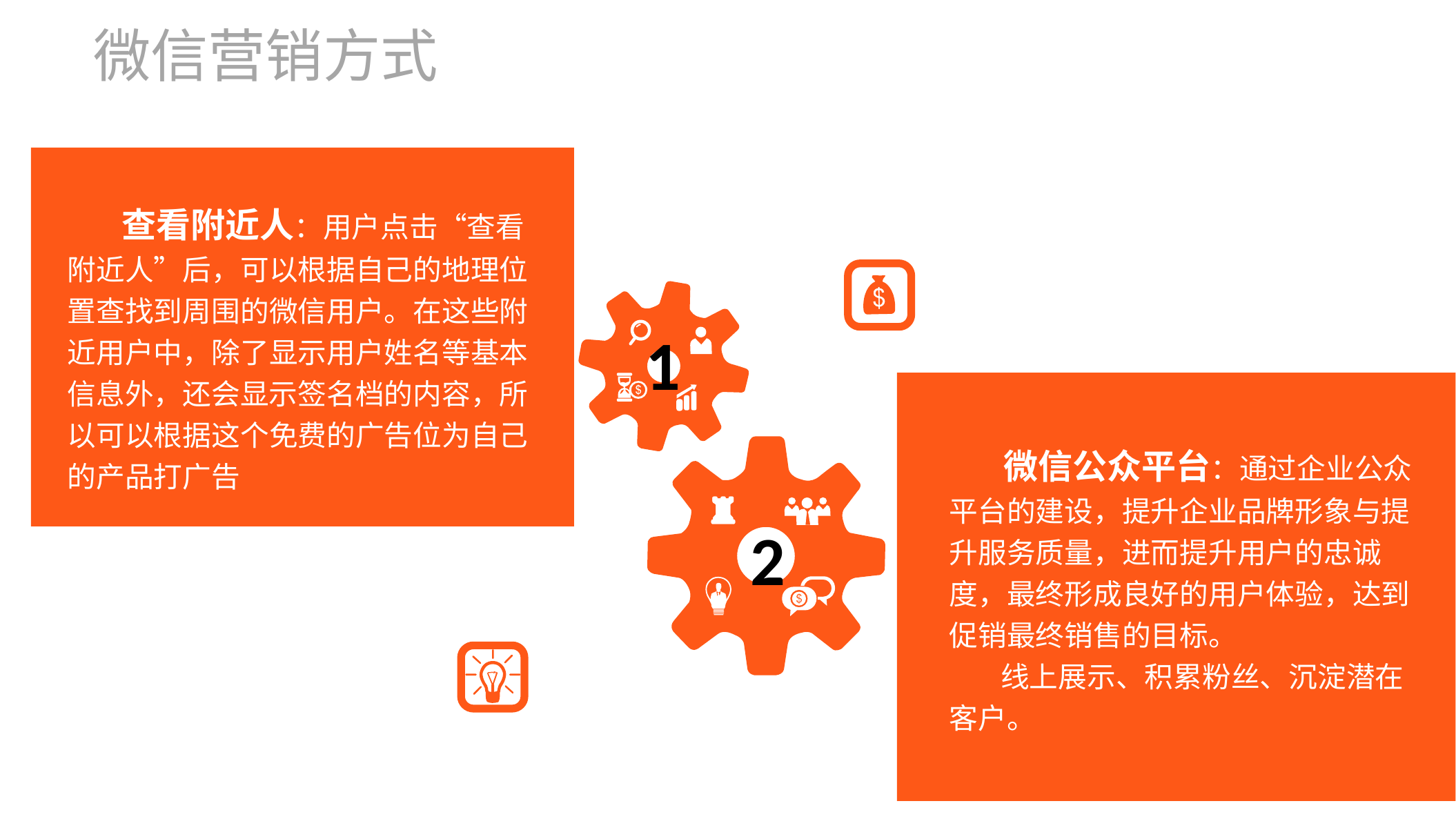

微信营销方式

       查看附近人：用户点击“查看附近人”后，可以根据自己的地理位置查找到周围的微信用户。在这些附近用户中，除了显示用户姓名等基本信息外，还会显示签名档的内容，所以可以根据这个免费的广告位为自己的产品打广告

1

       微信公众平台：通过企业公众平台的建设，提升企业品牌形象与提升服务质量，进而提升用户的忠诚度，最终形成良好的用户体验，达到促销最终销售的目标。
       线上展示、积累粉丝、沉淀潜在客户。

2